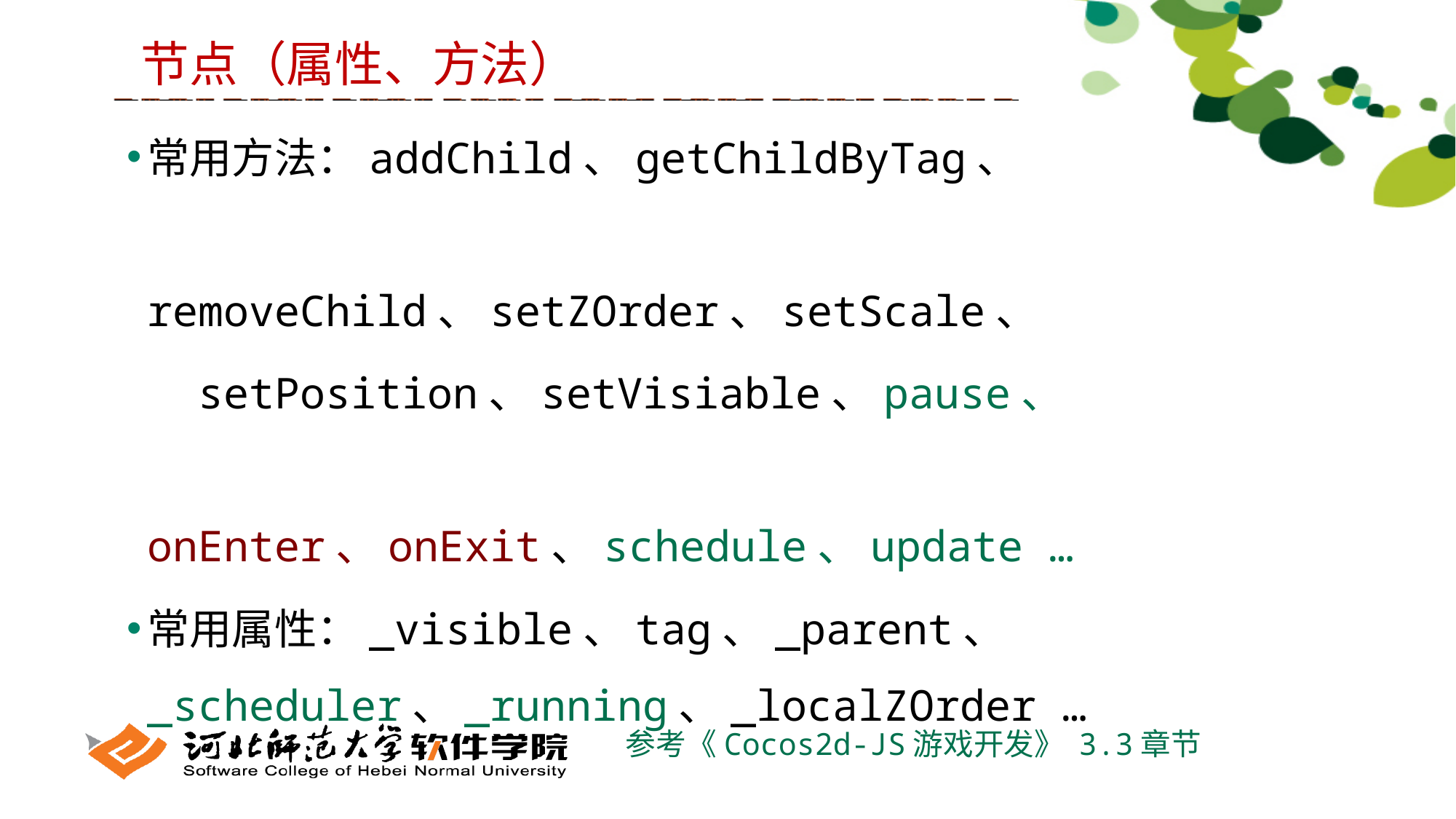

节点（属性、方法）
常用方法：addChild、getChildByTag、
								removeChild、setZOrder、setScale、
	  setPosition、setVisiable、pause、
	  onEnter、onExit、schedule、update …
常用属性：_visible、tag、_parent、
_scheduler、_running、_localZOrder …
参考《Cocos2d-JS游戏开发》 3.3章节